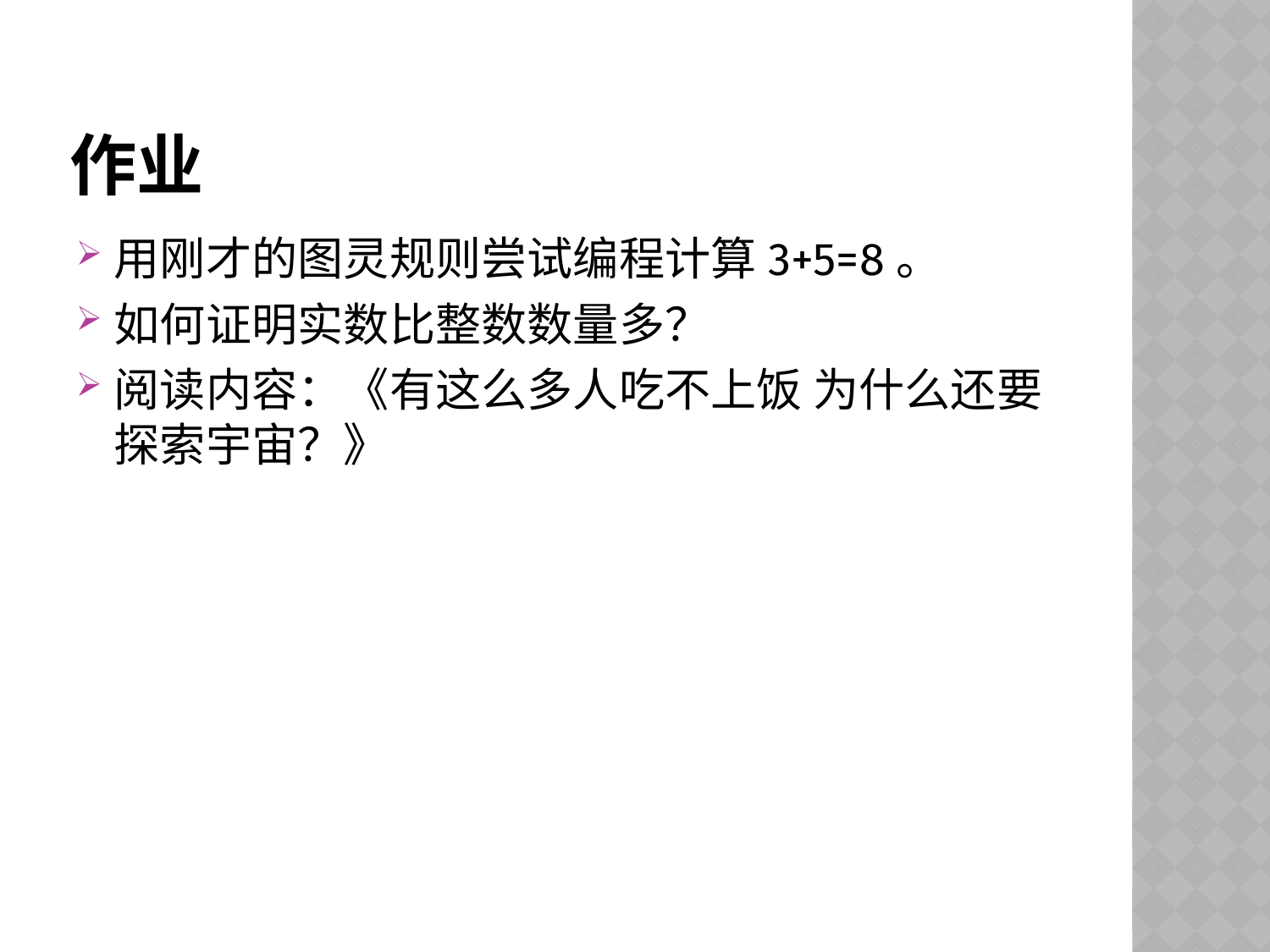

# 作业
用刚才的图灵规则尝试编程计算3+5=8。
如何证明实数比整数数量多？
阅读内容：《有这么多人吃不上饭 为什么还要探索宇宙？》